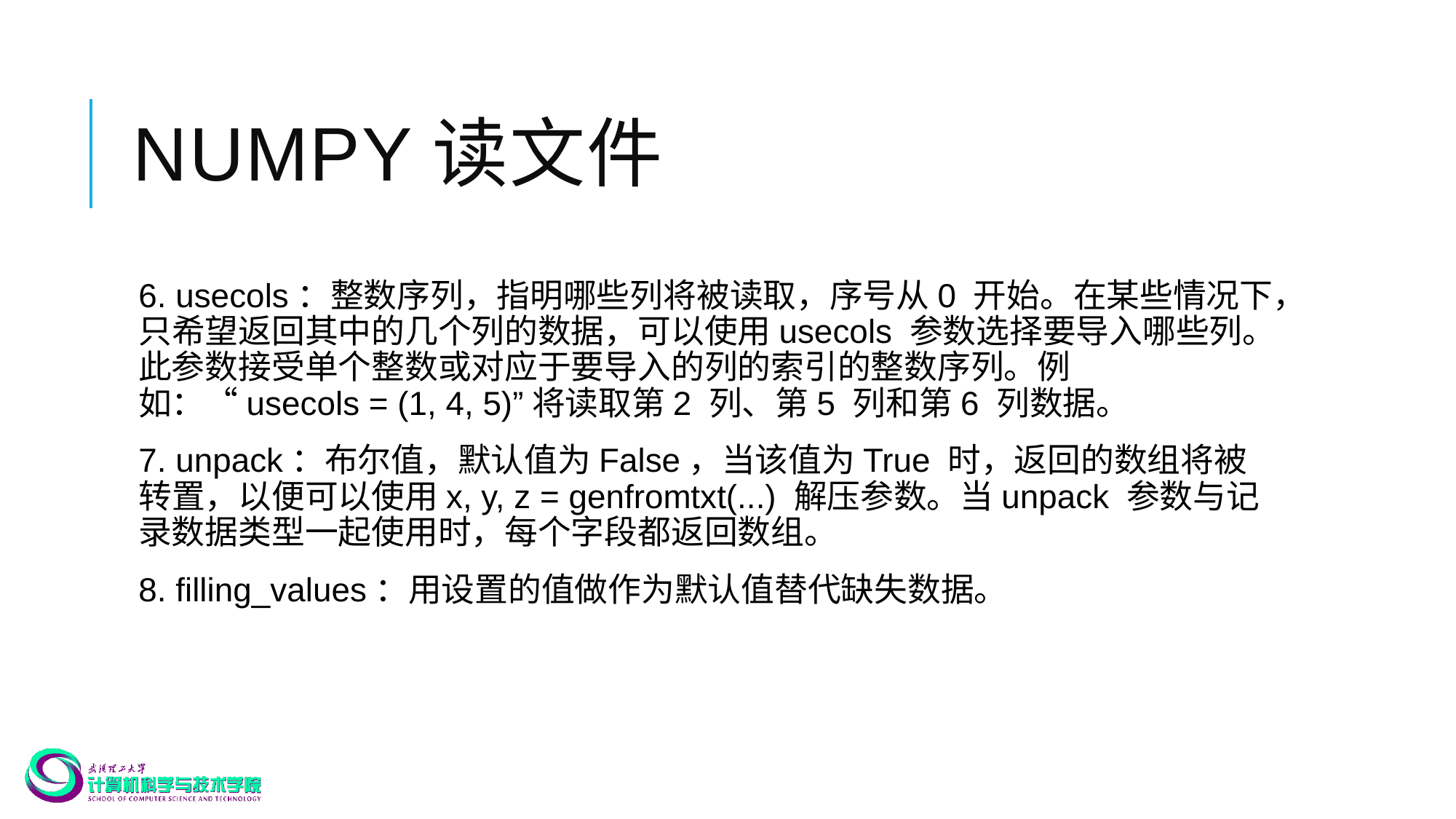

# NumPy读文件
6. usecols：整数序列，指明哪些列将被读取，序号从0 开始。在某些情况下，只希望返回其中的几个列的数据，可以使用usecols 参数选择要导入哪些列。此参数接受单个整数或对应于要导入的列的索引的整数序列。例如：“usecols = (1, 4, 5)”将读取第2 列、第5 列和第6 列数据。
7. unpack：布尔值，默认值为False，当该值为True 时，返回的数组将被转置，以便可以使用x, y, z = genfromtxt(...) 解压参数。当unpack 参数与记录数据类型一起使用时，每个字段都返回数组。
8. filling_values：用设置的值做作为默认值替代缺失数据。